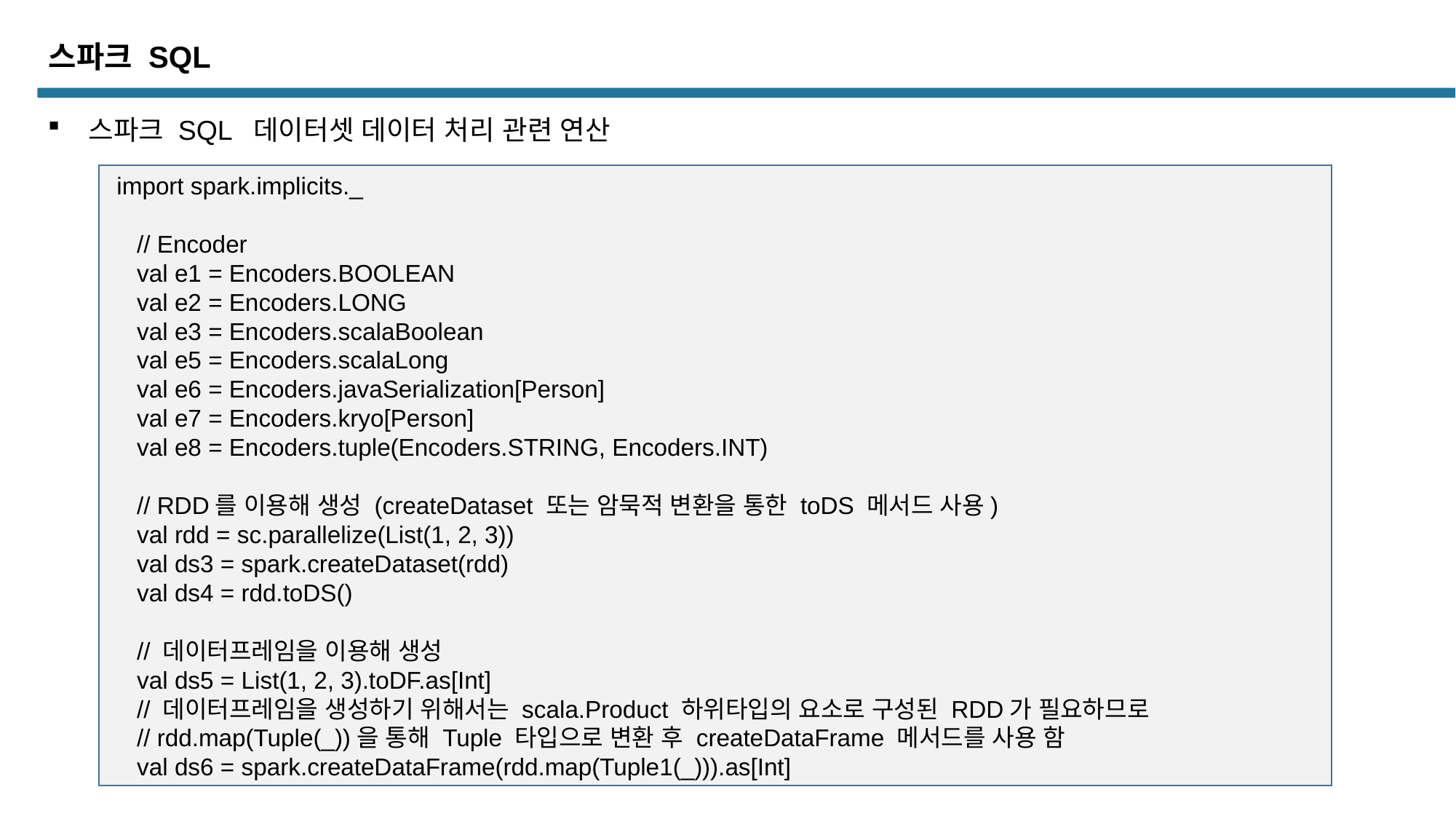

스파크 SQL
스파크 SQL  데이터셋 데이터 처리 관련 연산
 import spark.implicits._

    // Encoder
    val e1 = Encoders.BOOLEAN
    val e2 = Encoders.LONG
    val e3 = Encoders.scalaBoolean
    val e5 = Encoders.scalaLong
    val e6 = Encoders.javaSerialization[Person]
    val e7 = Encoders.kryo[Person]
    val e8 = Encoders.tuple(Encoders.STRING, Encoders.INT)

    // RDD를 이용해 생성 (createDataset 또는 암묵적 변환을 통한 toDS 메서드 사용)
    val rdd = sc.parallelize(List(1, 2, 3))
    val ds3 = spark.createDataset(rdd)
    val ds4 = rdd.toDS()

    // 데이터프레임을 이용해 생성
    val ds5 = List(1, 2, 3).toDF.as[Int]
    // 데이터프레임을 생성하기 위해서는 scala.Product 하위타입의 요소로 구성된 RDD가 필요하므로
    // rdd.map(Tuple(_))을 통해 Tuple 타입으로 변환 후 createDataFrame 메서드를 사용 함
    val ds6 = spark.createDataFrame(rdd.map(Tuple1(_))).as[Int]